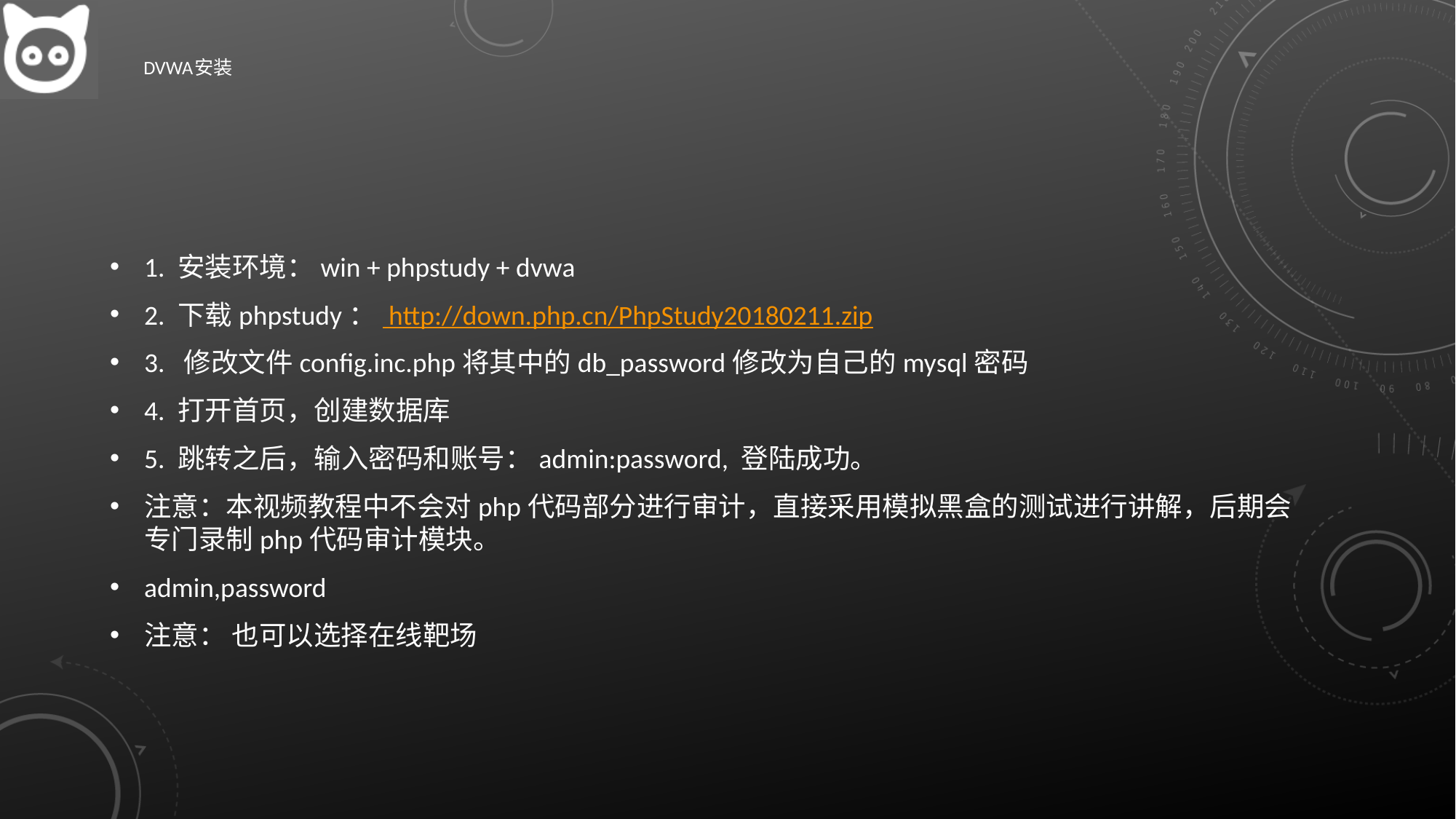

# DVWA安装
1. 安装环境：win + phpstudy + dvwa
2. 下载phpstudy： http://down.php.cn/PhpStudy20180211.zip
3.  修改文件config.inc.php将其中的db_password修改为自己的mysql密码
4. 打开首页，创建数据库
5. 跳转之后，输入密码和账号：admin:password, 登陆成功。
注意：本视频教程中不会对php代码部分进行审计，直接采用模拟黑盒的测试进行讲解，后期会专门录制php代码审计模块。
admin,password
注意： 也可以选择在线靶场